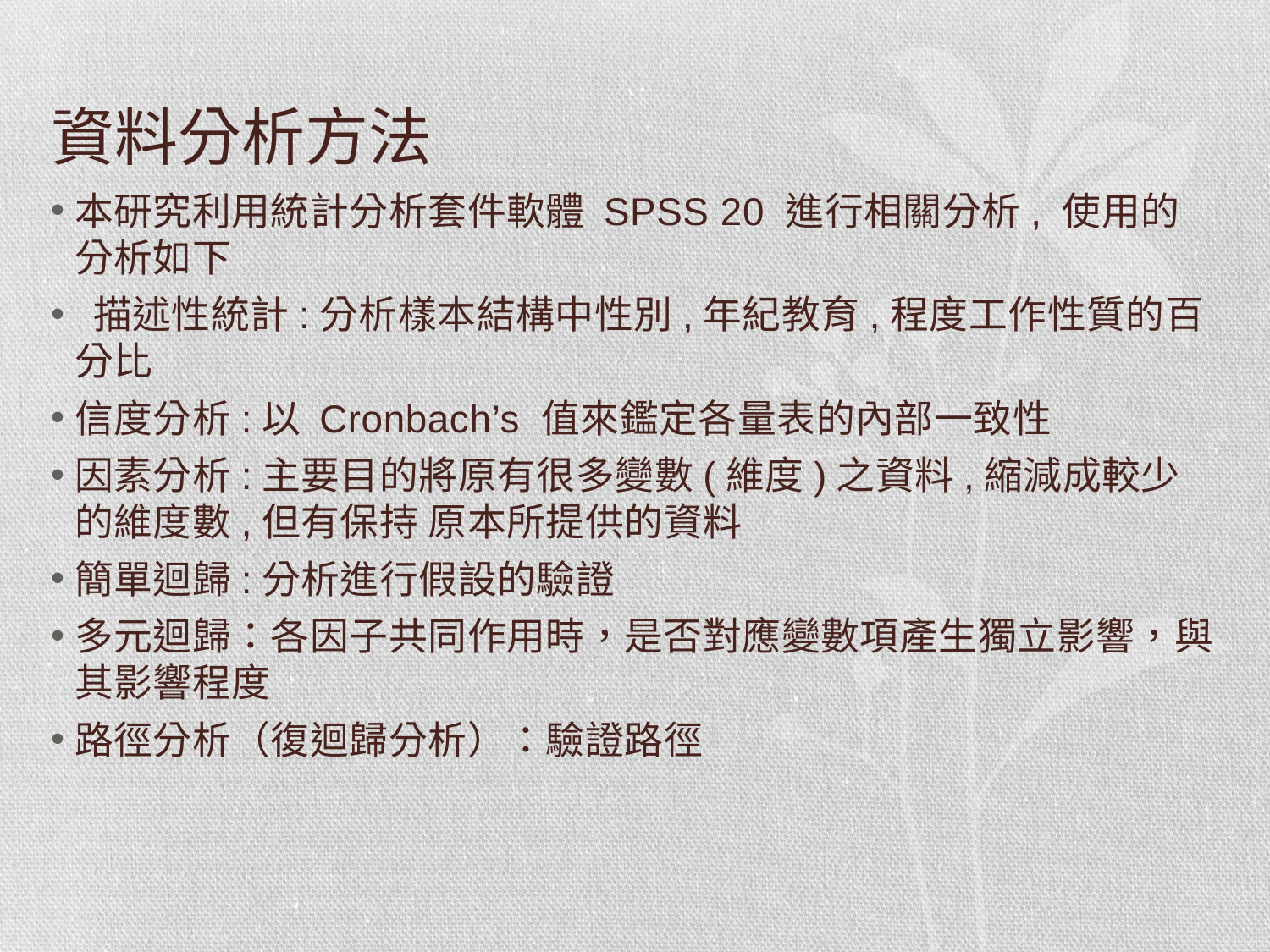

# 資料分析方法
本研究利用統計分析套件軟體 SPSS 20 進行相關分析, 使用的分析如下
 描述性統計:分析樣本結構中性別,年紀教育,程度工作性質的百分比
信度分析:以 Cronbach’s 值來鑑定各量表的內部一致性
因素分析:主要目的將原有很多變數(維度)之資料,縮減成較少的維度數,但有保持 原本所提供的資料
簡單迴歸:分析進行假設的驗證
多元迴歸：各因子共同作用時，是否對應變數項產生獨立影響，與其影響程度
路徑分析（復迴歸分析）：驗證路徑